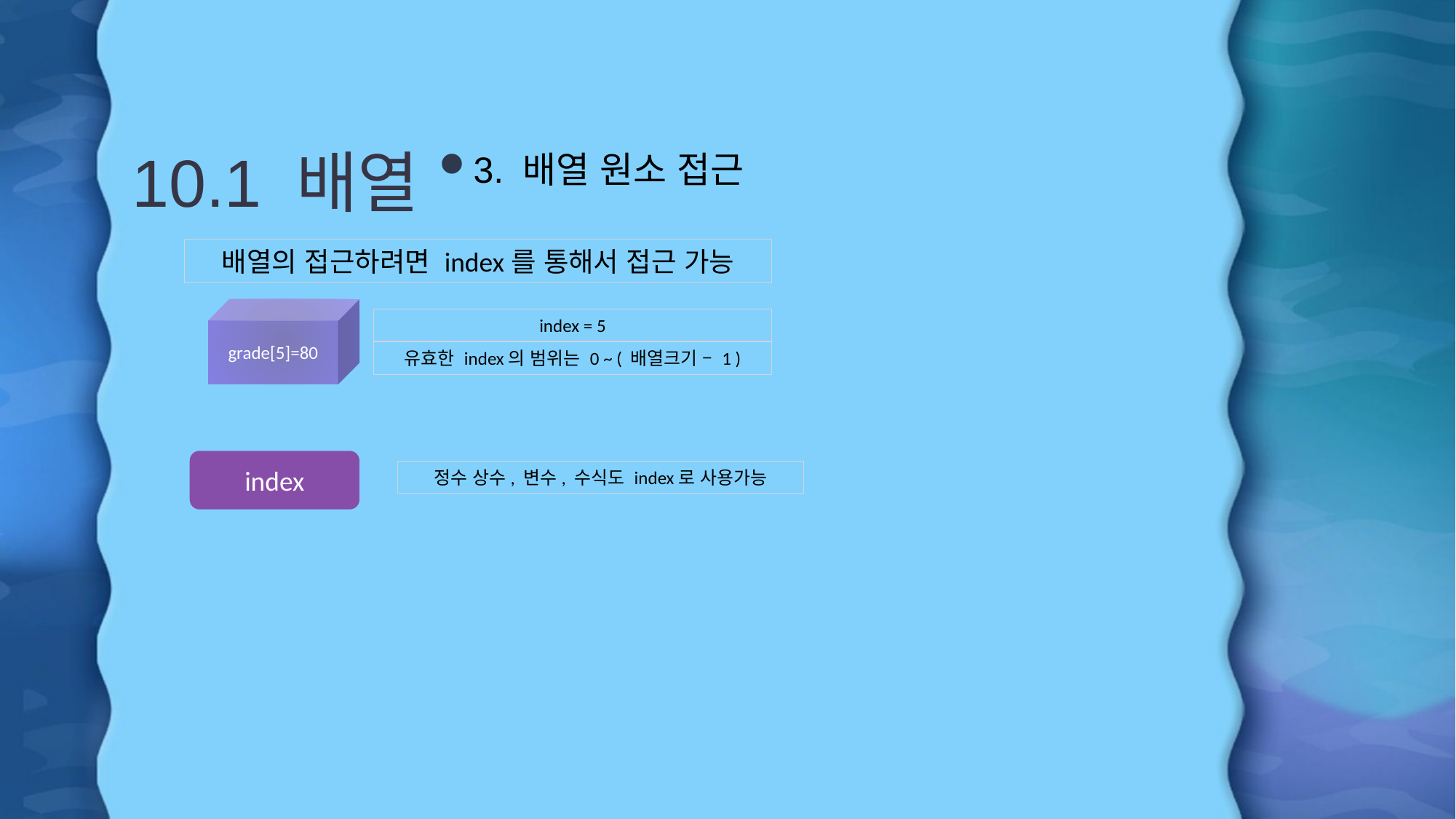

# 10.1 배열
3. 배열 원소 접근
배열의 접근하려면 index를 통해서 접근 가능
grade[5]=80
index = 5
유효한 index의 범위는 0 ~ ( 배열크기 – 1 )
index
정수 상수, 변수, 수식도 index로 사용가능